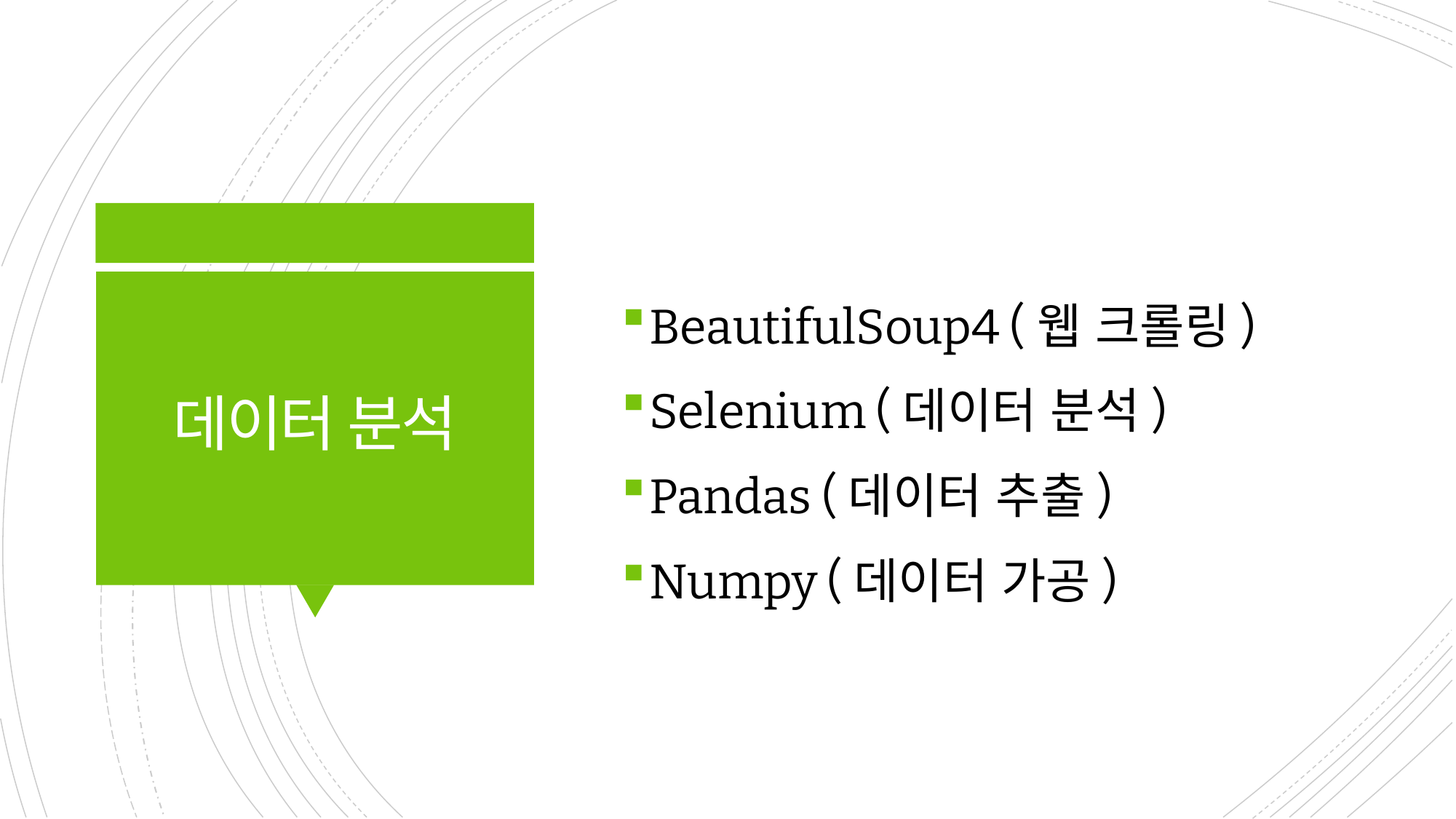

BeautifulSoup4 (웹 크롤링)
Selenium (데이터 분석)
Pandas (데이터 추출)
Numpy (데이터 가공)
# 데이터 분석